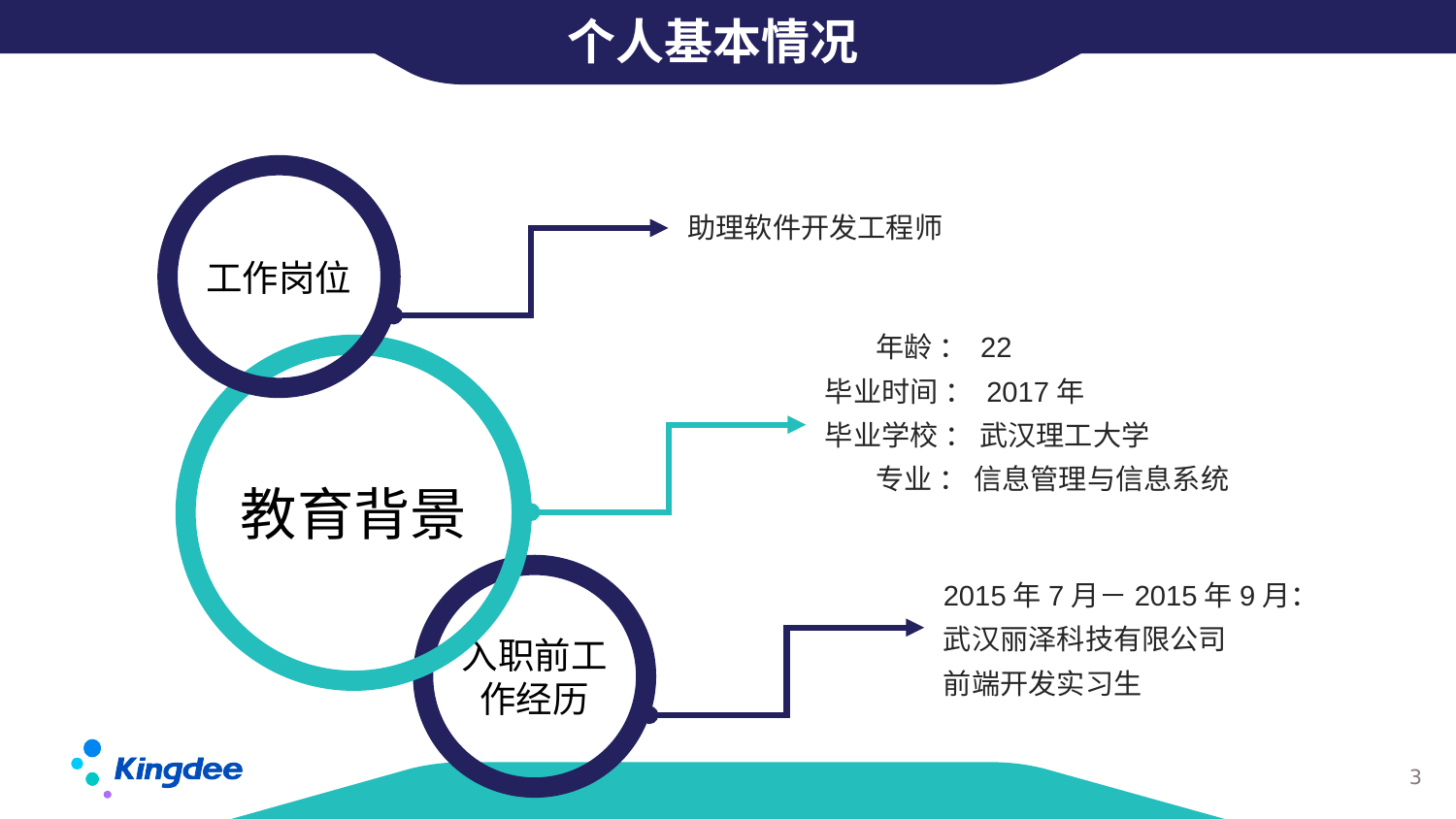

个人基本情况
助理软件开发工程师
工作岗位
       年龄 ： 22
毕业时间 ： 2017年
毕业学校 ： 武汉理工大学
       专业 ： 信息管理与信息系统

教育背景
2015年7月－2015年9月：
武汉丽泽科技有限公司
前端开发实习生
入职前工作经历